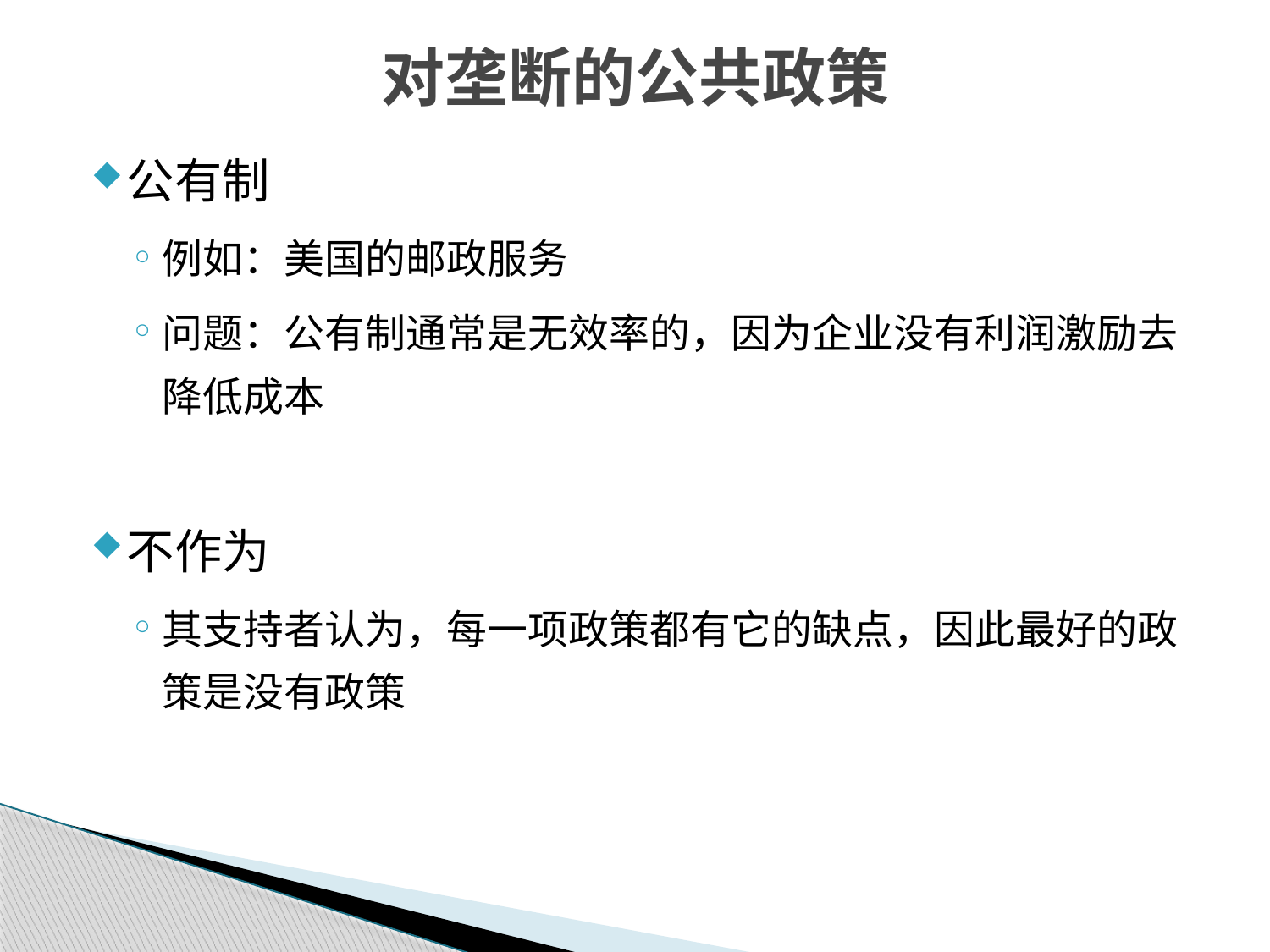

对垄断的公共政策
公有制
例如：美国的邮政服务
问题：公有制通常是无效率的，因为企业没有利润激励去降低成本

不作为
其支持者认为，每一项政策都有它的缺点，因此最好的政策是没有政策